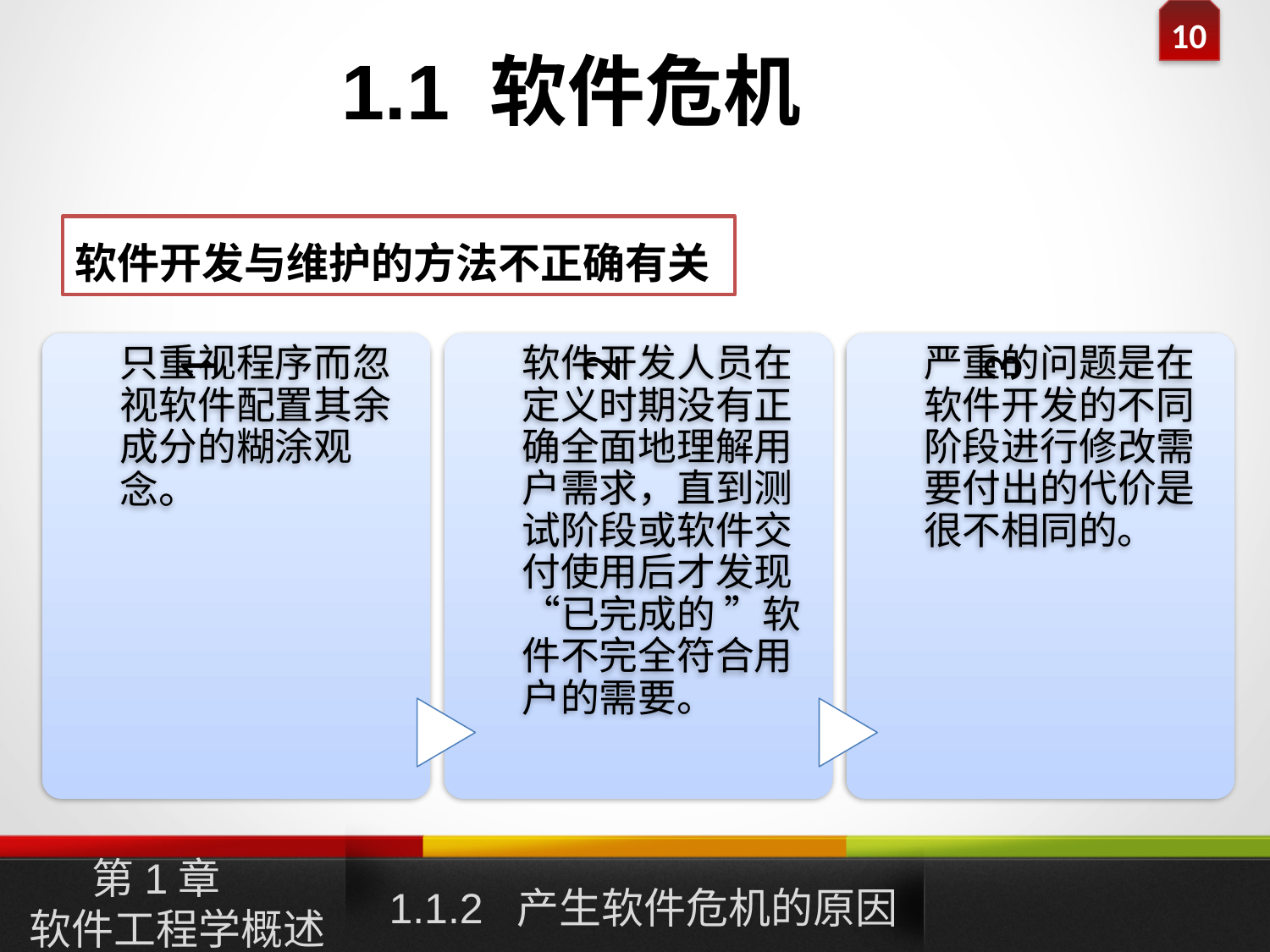

1.1 软件危机
软件开发与维护的方法不正确有关
1
只重视程序而忽视软件配置其余成分的糊涂观念。
2
软件开发人员在定义时期没有正确全面地理解用户需求，直到测试阶段或软件交付使用后才发现 “已完成的 ”软件不完全符合用户的需要。
3
严重的问题是在软件开发的不同阶段进行修改需要付出的代价是很不相同的。
1.1.2  产生软件危机的原因